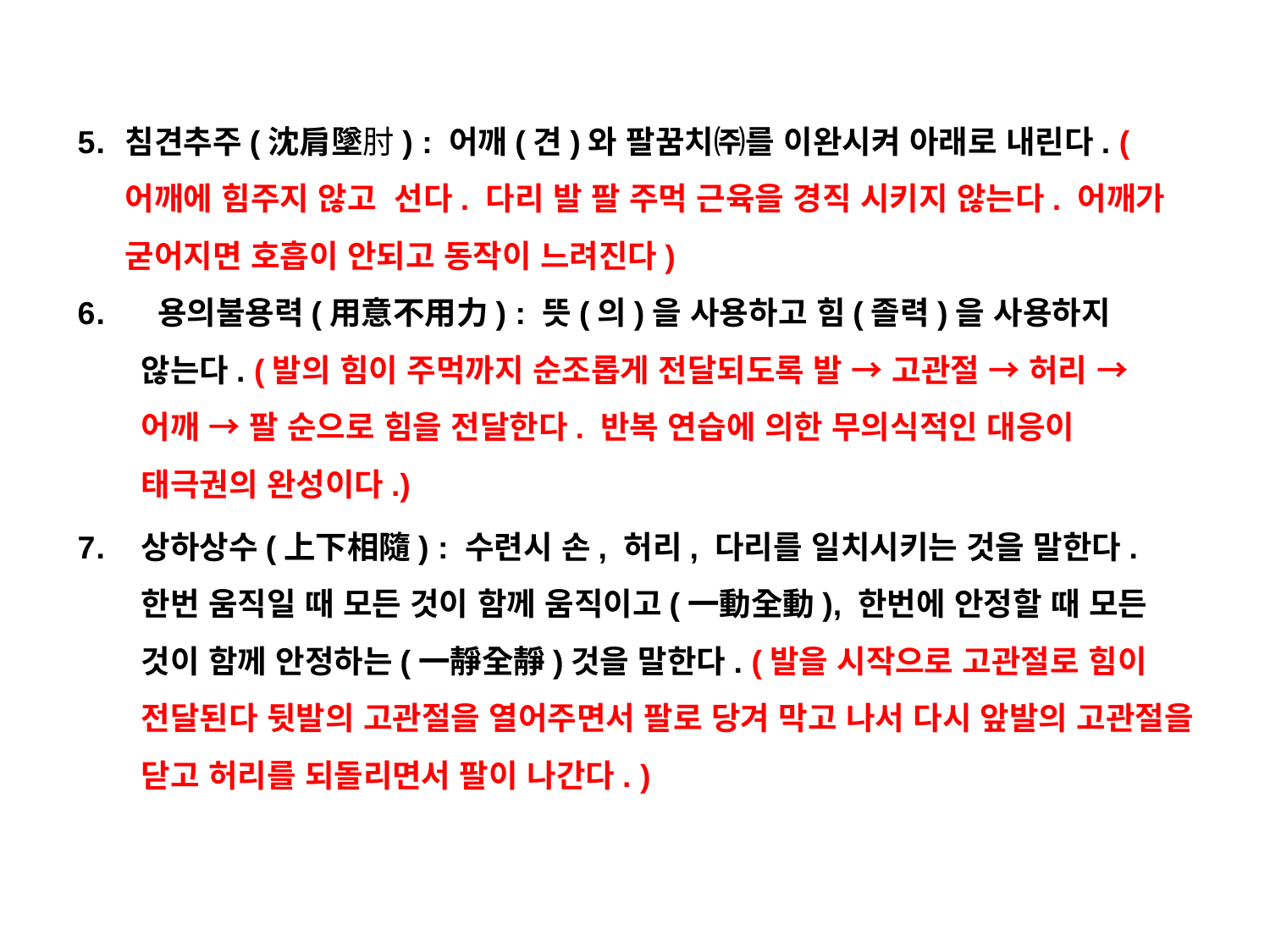

침견추주(沈肩墜肘) : 어깨(견)와 팔꿈치㈜를 이완시켜 아래로 내린다. (어깨에 힘주지 않고  선다. 다리 발 팔 주먹 근육을 경직 시키지 않는다. 어깨가 굳어지면 호흡이 안되고 동작이 느려진다)
 용의불용력(用意不用力) : 뜻(의)을 사용하고 힘(졸력)을 사용하지 않는다. (발의 힘이 주먹까지 순조롭게 전달되도록 발 → 고관절 → 허리 → 어깨 → 팔 순으로 힘을 전달한다. 반복 연습에 의한 무의식적인 대응이 태극권의 완성이다.)
상하상수(上下相隨) : 수련시 손, 허리, 다리를 일치시키는 것을 말한다. 한번 움직일 때 모든 것이 함께 움직이고(一動全動), 한번에 안정할 때 모든 것이 함께 안정하는(一靜全靜)것을 말한다. (발을 시작으로 고관절로 힘이 전달된다 뒷발의 고관절을 열어주면서 팔로 당겨 막고 나서 다시 앞발의 고관절을 닫고 허리를 되돌리면서 팔이 나간다. )